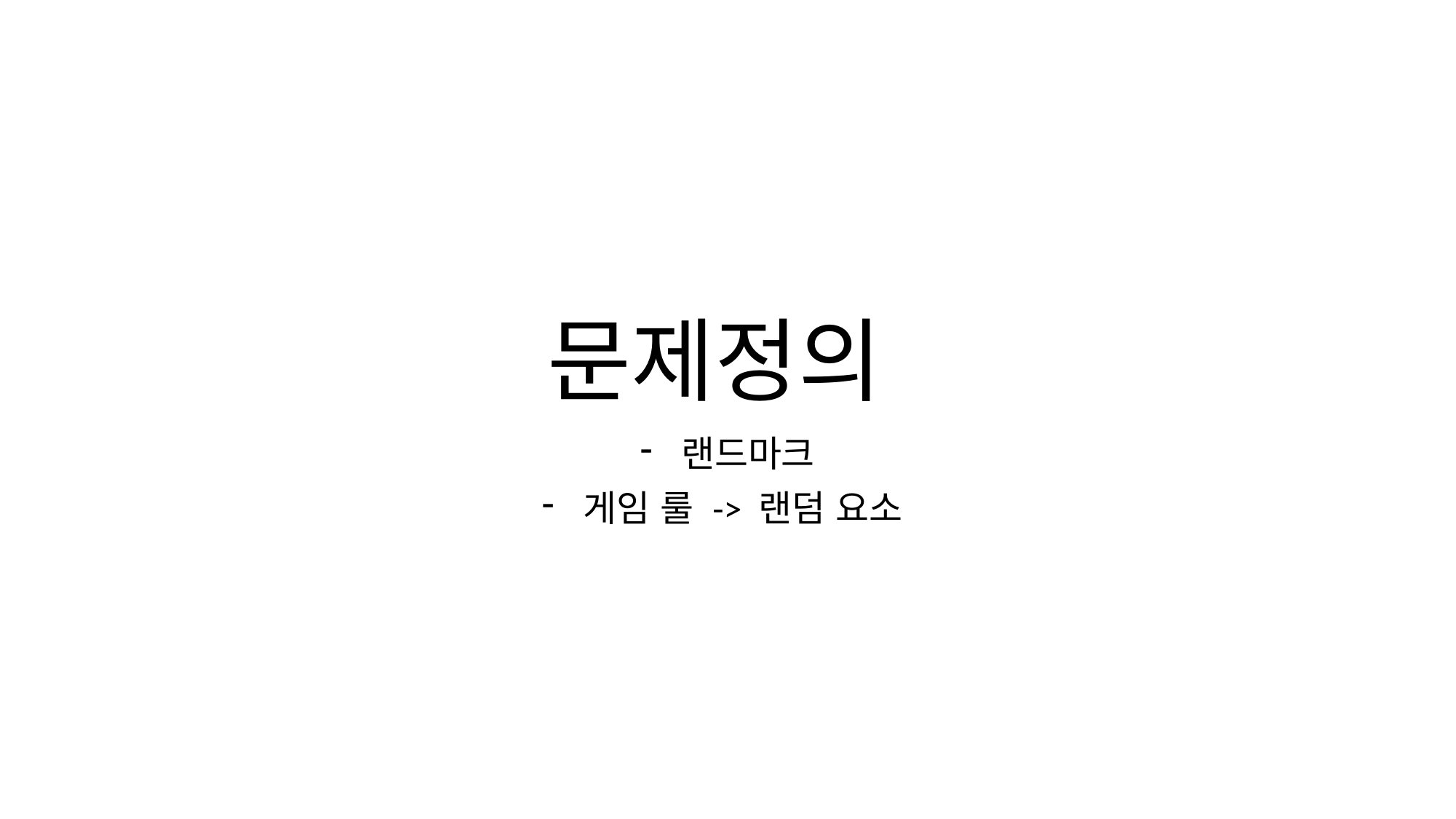

# 문제정의
랜드마크
게임 룰 -> 랜덤 요소